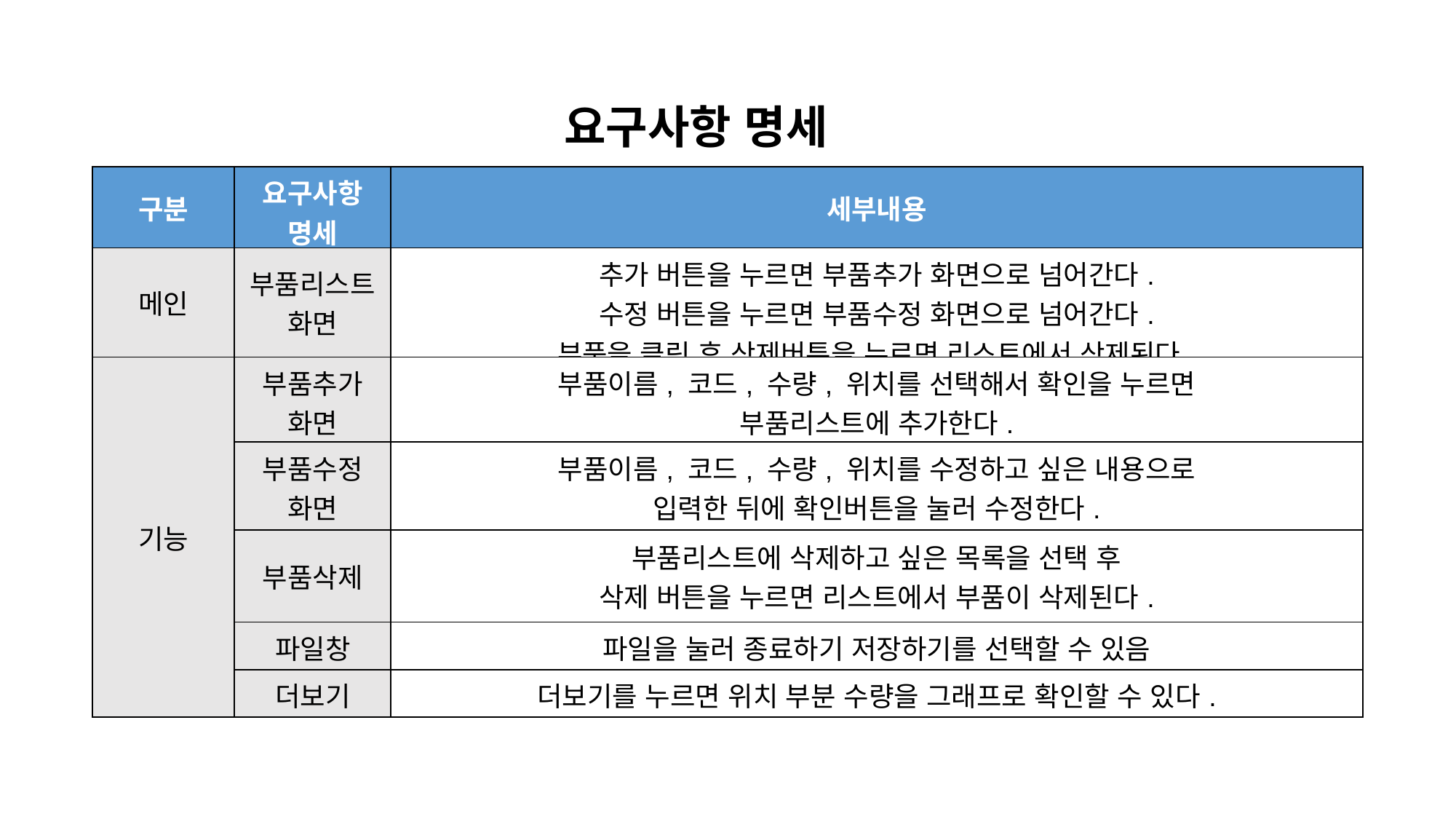

요구사항 명세
| 구분 | 요구사항 명세 | 세부내용 |
| --- | --- | --- |
| 메인 | 부품리스트 화면 | 추가 버튼을 누르면 부품추가 화면으로 넘어간다. 수정 버튼을 누르면 부품수정 화면으로 넘어간다. 부품을 클릭 후 삭제버튼을 누르면 리스트에서 삭제된다. |
| 기능 | 부품추가 화면 | 부품이름, 코드, 수량, 위치를 선택해서 확인을 누르면 부품리스트에 추가한다. |
|  | 부품수정 화면 | 부품이름, 코드, 수량, 위치를 수정하고 싶은 내용으로 입력한 뒤에 확인버튼을 눌러 수정한다. |
|  | 부품삭제 | 부품리스트에 삭제하고 싶은 목록을 선택 후 삭제 버튼을 누르면 리스트에서 부품이 삭제된다. |
|  | 파일창 | 파일을 눌러 종료하기 저장하기를 선택할 수 있음 |
|  | 더보기 | 더보기를 누르면 위치 부분 수량을 그래프로 확인할 수 있다. |